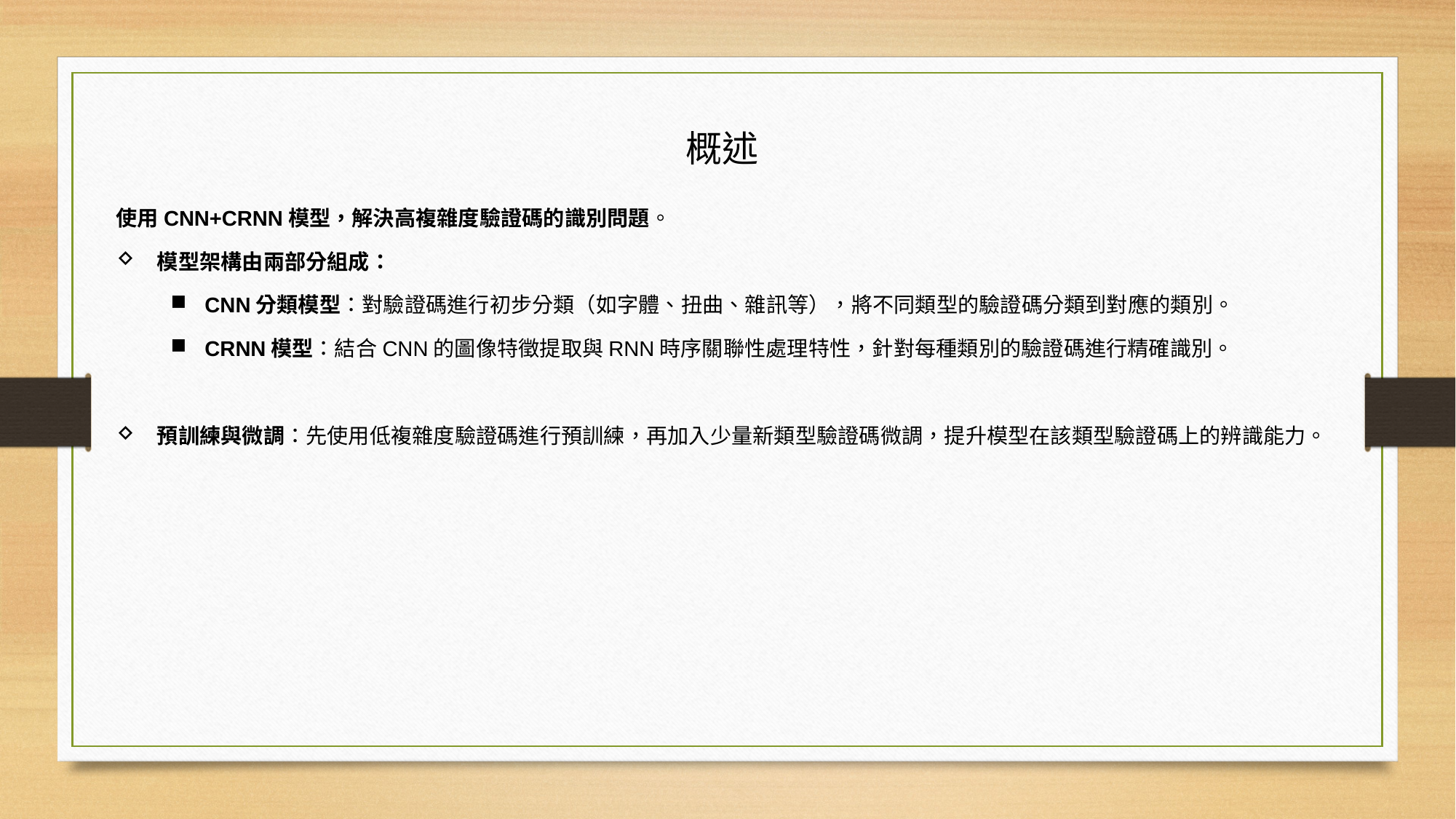

概述
使用CNN+CRNN模型，解決高複雜度驗證碼的識別問題。
模型架構由兩部分組成：
CNN分類模型：對驗證碼進行初步分類（如字體、扭曲、雜訊等），將不同類型的驗證碼分類到對應的類別。
CRNN模型：結合CNN的圖像特徵提取與RNN時序關聯性處理特性，針對每種類別的驗證碼進行精確識別。

預訓練與微調：先使用低複雜度驗證碼進行預訓練，再加入少量新類型驗證碼微調，提升模型在該類型驗證碼上的辨識能力。